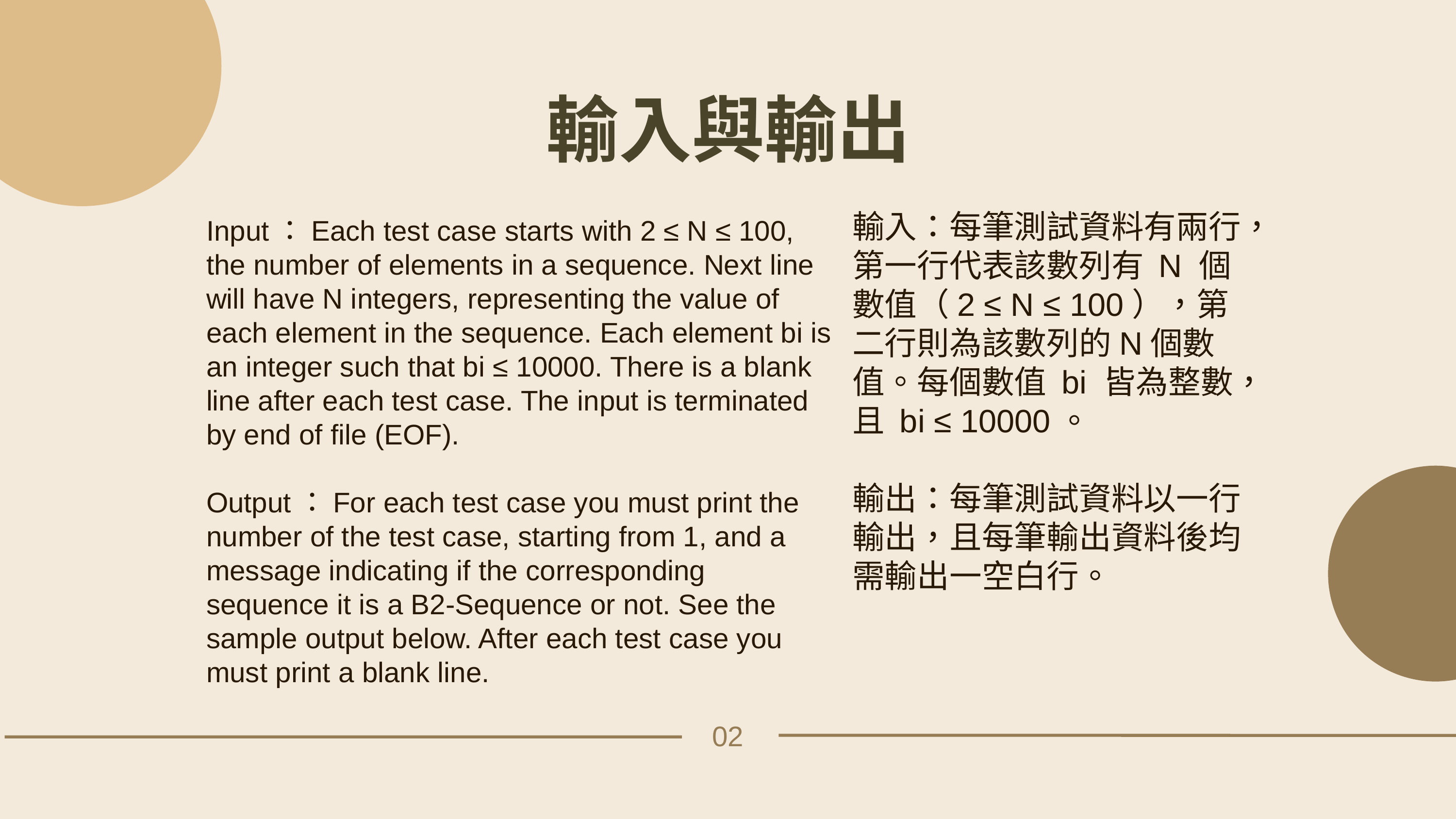

輸入與輸出
輸入：每筆測試資料有兩行，第一行代表該數列有 N 個數值（2 ≤ N ≤ 100），第二行則為該數列的N個數值。每個數值 bi 皆為整數，且 bi ≤ 10000。

輸出：每筆測試資料以一行輸出，且每筆輸出資料後均需輸出一空白行。
Input：Each test case starts with 2 ≤ N ≤ 100, the number of elements in a sequence. Next line will have N integers, representing the value of each element in the sequence. Each element bi is an integer such that bi ≤ 10000. There is a blank line after each test case. The input is terminated by end of file (EOF).

Output：For each test case you must print the number of the test case, starting from 1, and a message indicating if the corresponding sequence it is a B2-Sequence or not. See the sample output below. After each test case you must print a blank line.

02